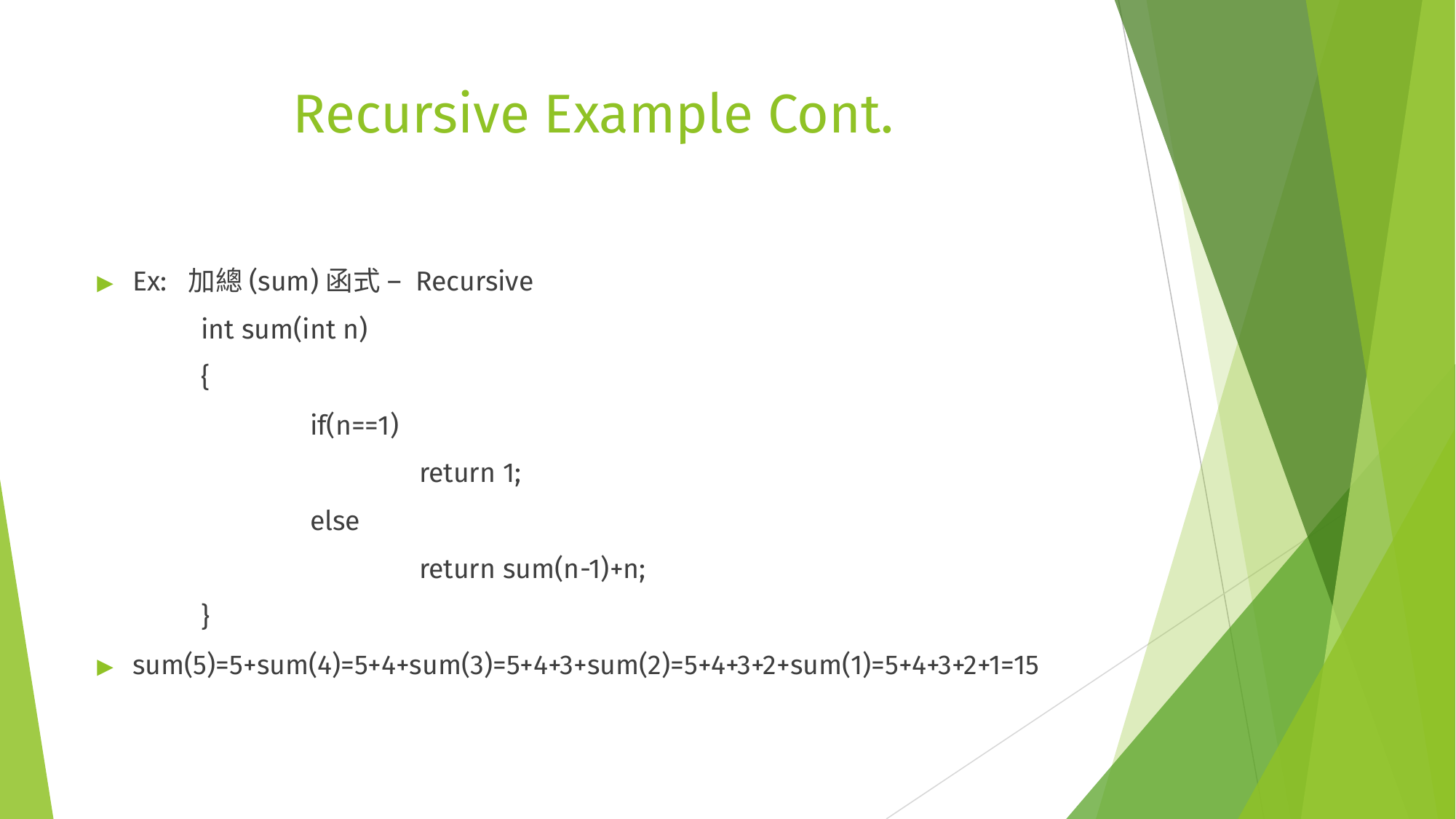

# Recursive Example Cont.
Ex:  加總(sum)函式 – Recursive
	int sum(int n)
	{
		if(n==1)
			return 1;
		else
			return sum(n-1)+n;
	}
sum(5)=5+sum(4)=5+4+sum(3)=5+4+3+sum(2)=5+4+3+2+sum(1)=5+4+3+2+1=15